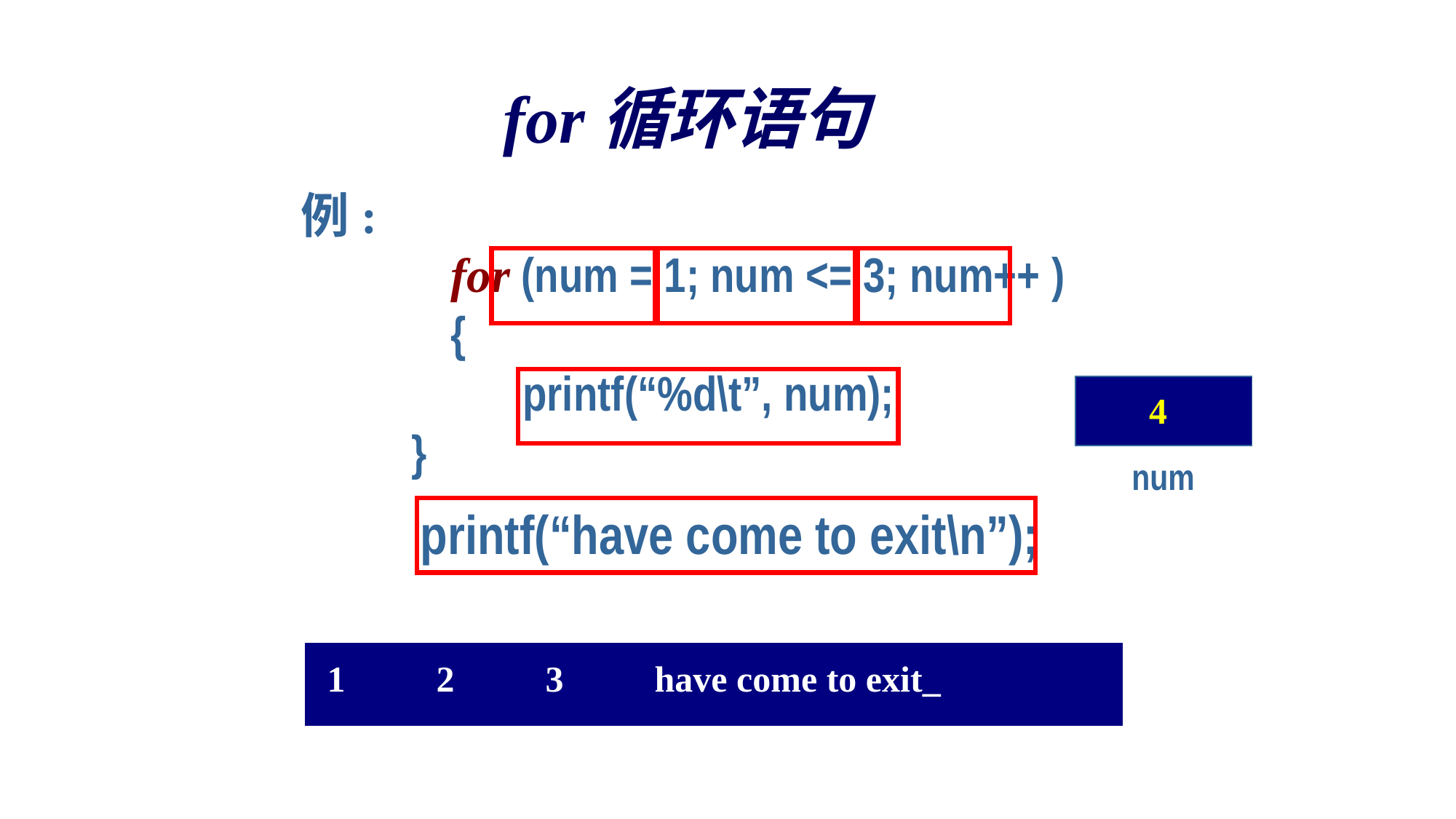

for循环语句
例:
		for (num = 1; num <= 3; num++ )
		{
                    printf(“%d\t”, num);
          }

3
4
2
1
num
printf(“have come to exit\n”);

_
1	_
1	2	_
1	2	3	_
1	2	3	have come to exit_